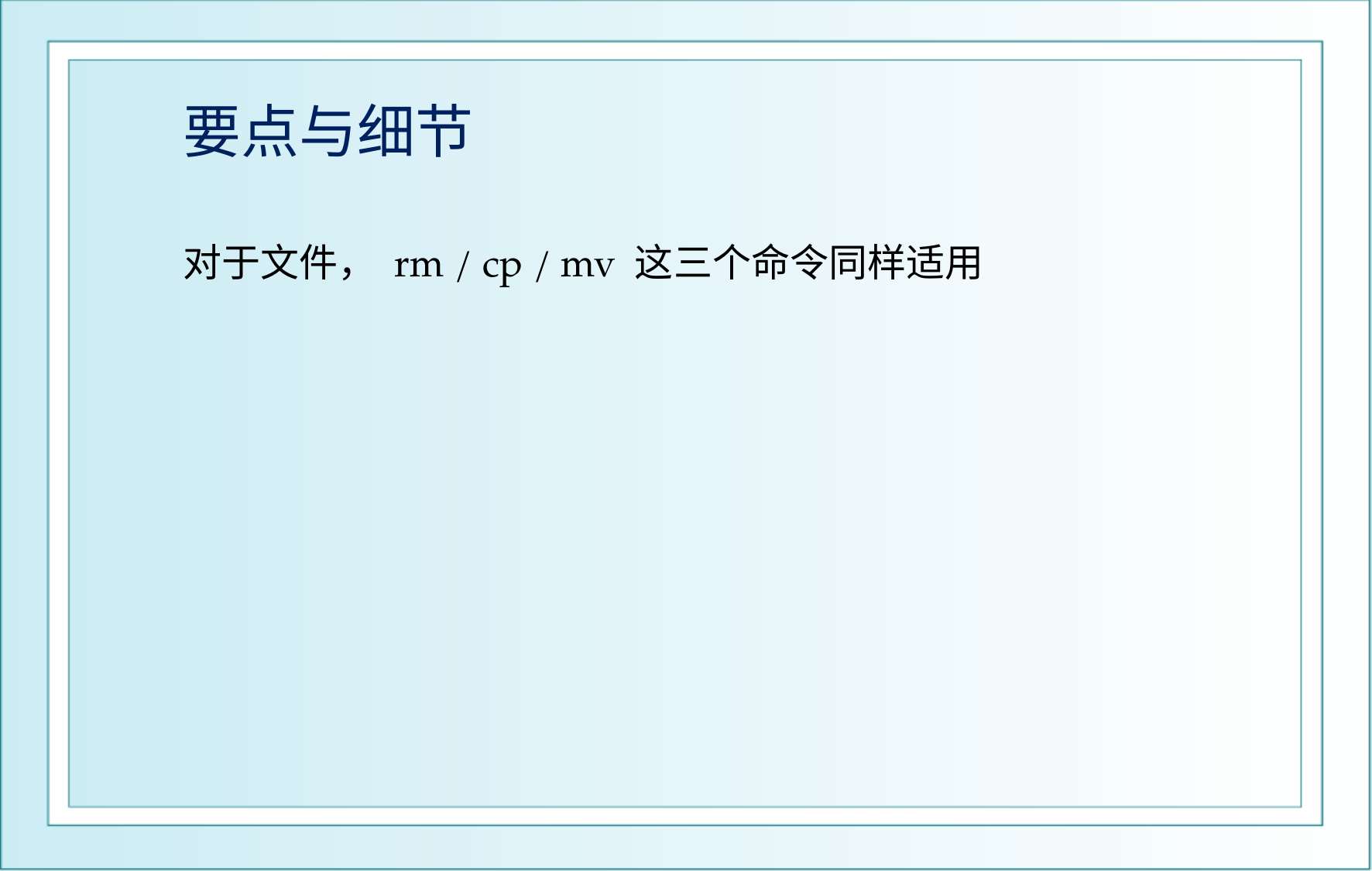

# 要点与细节
对于文件， rm / cp / mv 这三个命令同样适用